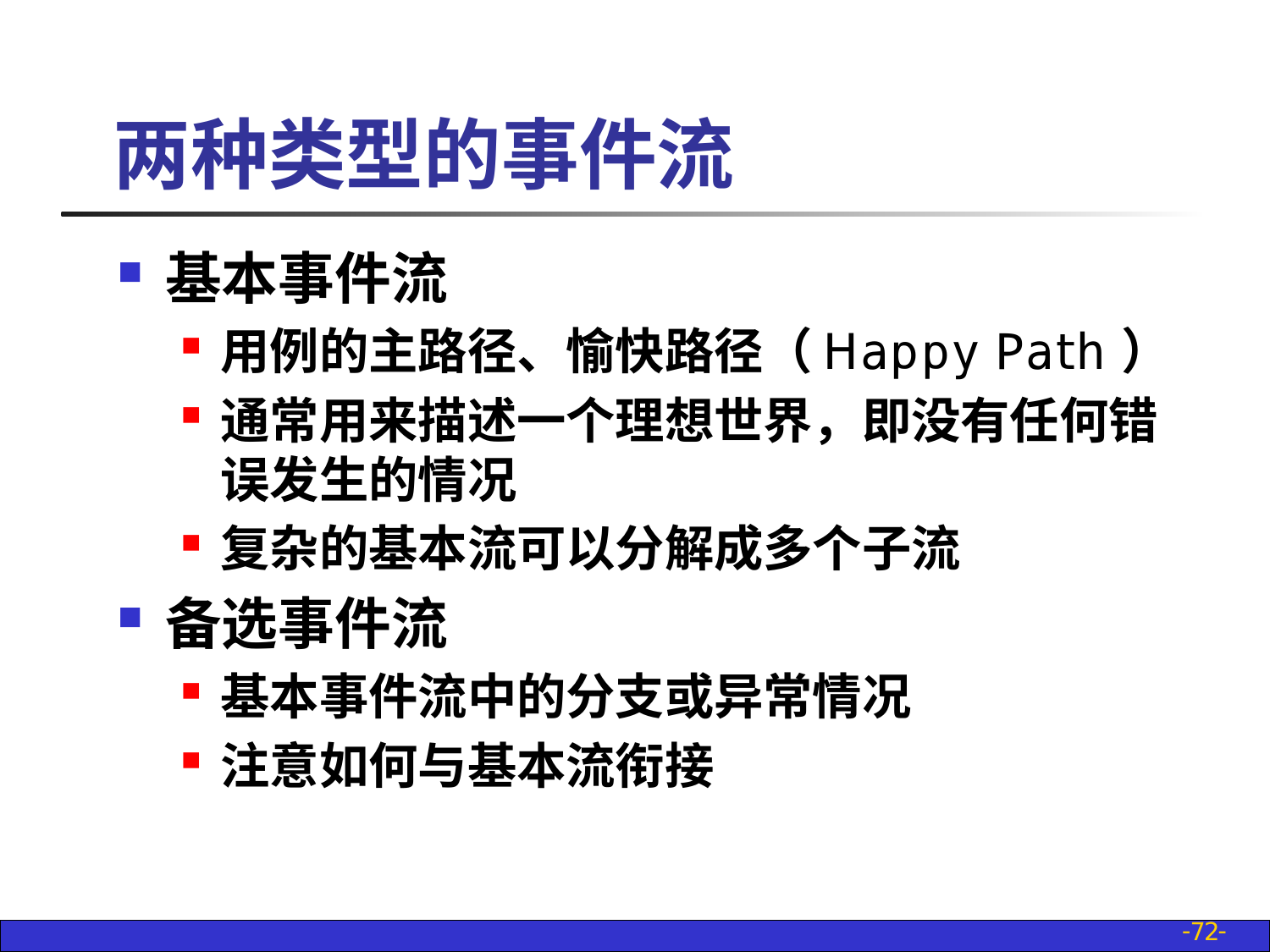

# 两种类型的事件流
基本事件流
用例的主路径、愉快路径（Happy Path）
通常用来描述一个理想世界，即没有任何错误发生的情况
复杂的基本流可以分解成多个子流
备选事件流
基本事件流中的分支或异常情况
注意如何与基本流衔接
-72-